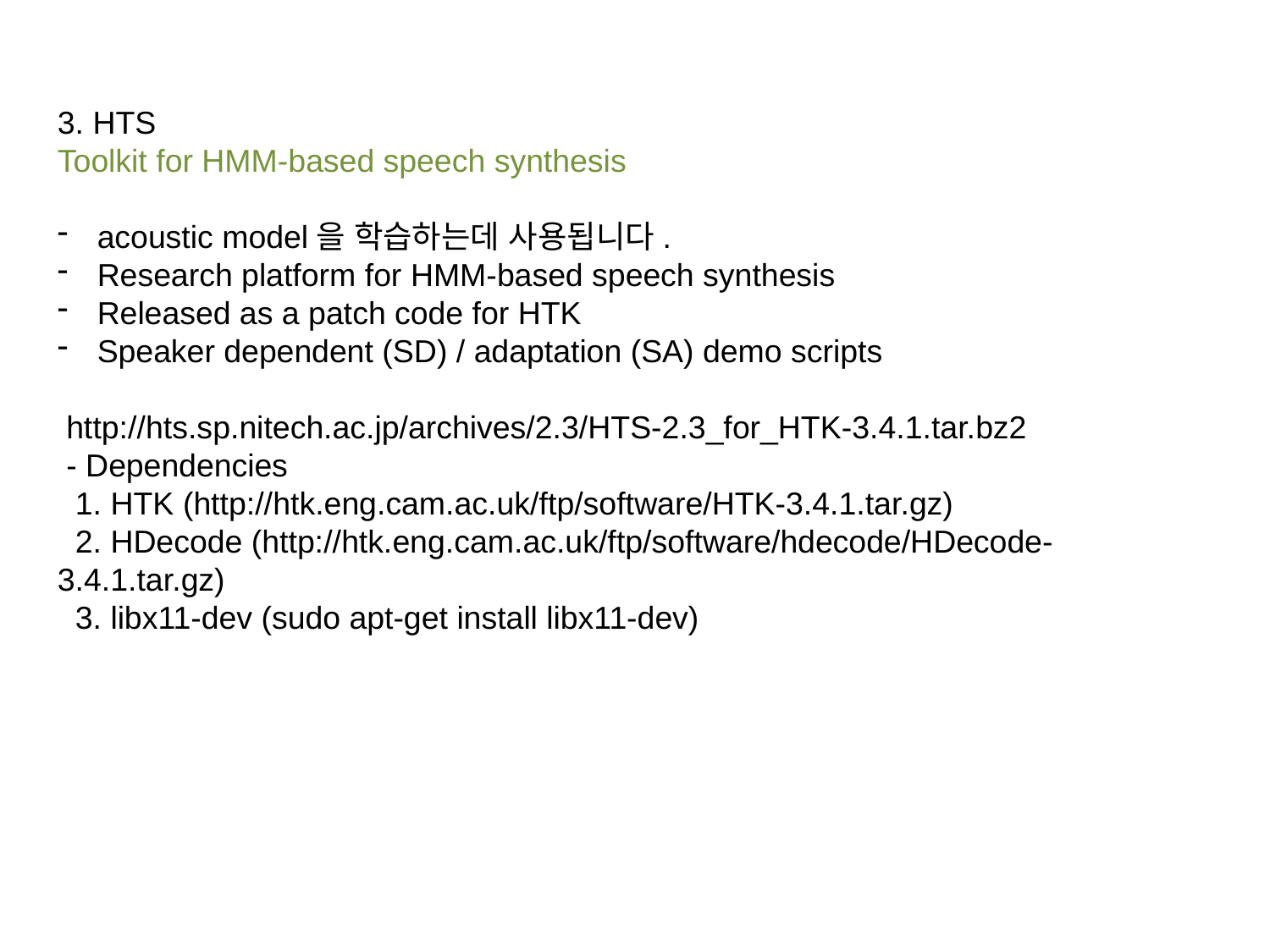

3. HTS
Toolkit for HMM-based speech synthesis

acoustic model을 학습하는데 사용됩니다.
Research platform for HMM-based speech synthesis
Released as a patch code for HTK
Speaker dependent (SD) / adaptation (SA) demo scripts

 http://hts.sp.nitech.ac.jp/archives/2.3/HTS-2.3_for_HTK-3.4.1.tar.bz2
 - Dependencies
  1. HTK (http://htk.eng.cam.ac.uk/ftp/software/HTK-3.4.1.tar.gz)
  2. HDecode (http://htk.eng.cam.ac.uk/ftp/software/hdecode/HDecode-3.4.1.tar.gz)
  3. libx11-dev (sudo apt-get install libx11-dev)